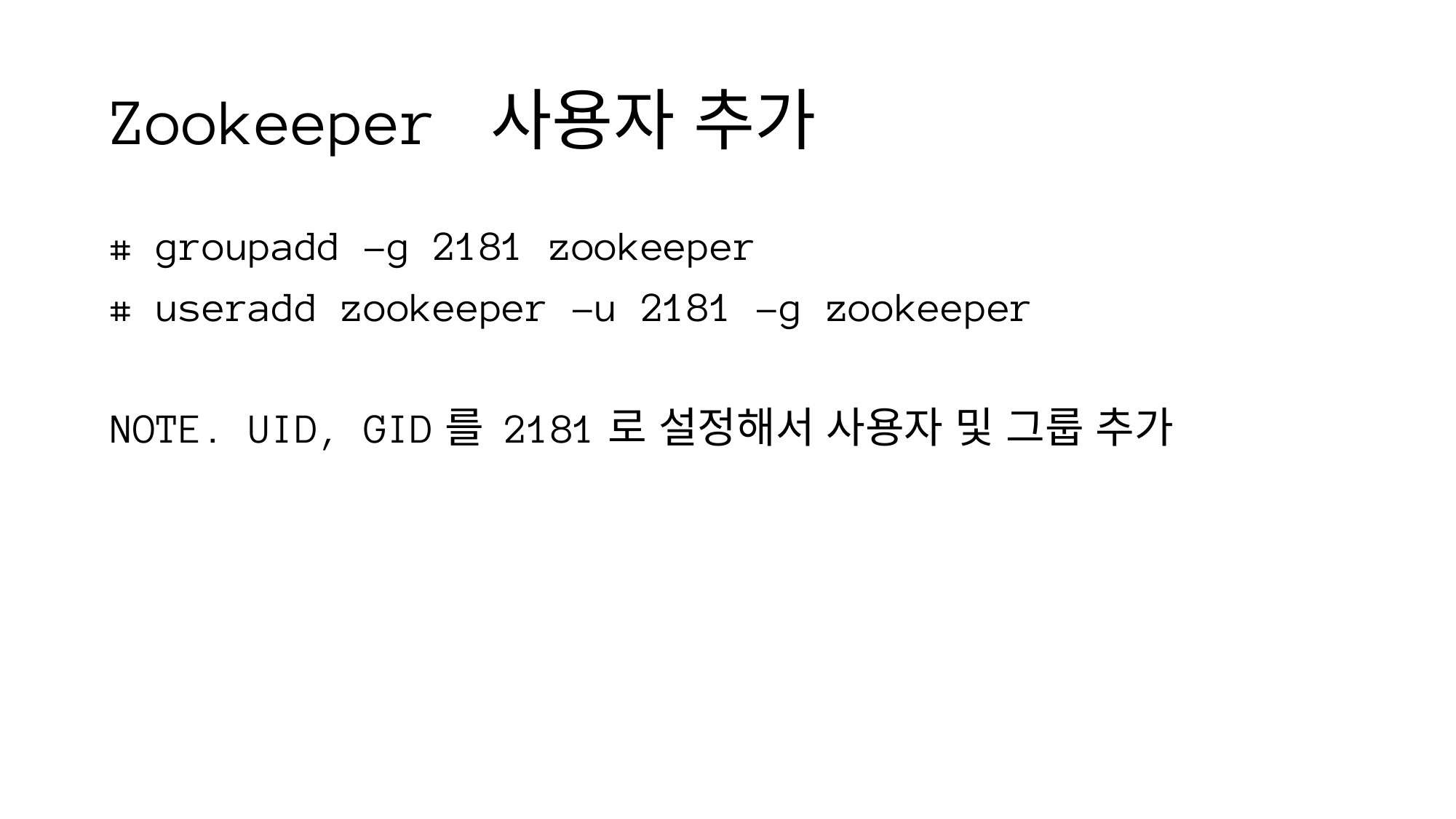

# Zookeeper 사용자 추가
# groupadd -g 2181 zookeeper
# useradd zookeeper -u 2181 -g zookeeper

NOTE. UID, GID를 2181로 설정해서 사용자 및 그룹 추가